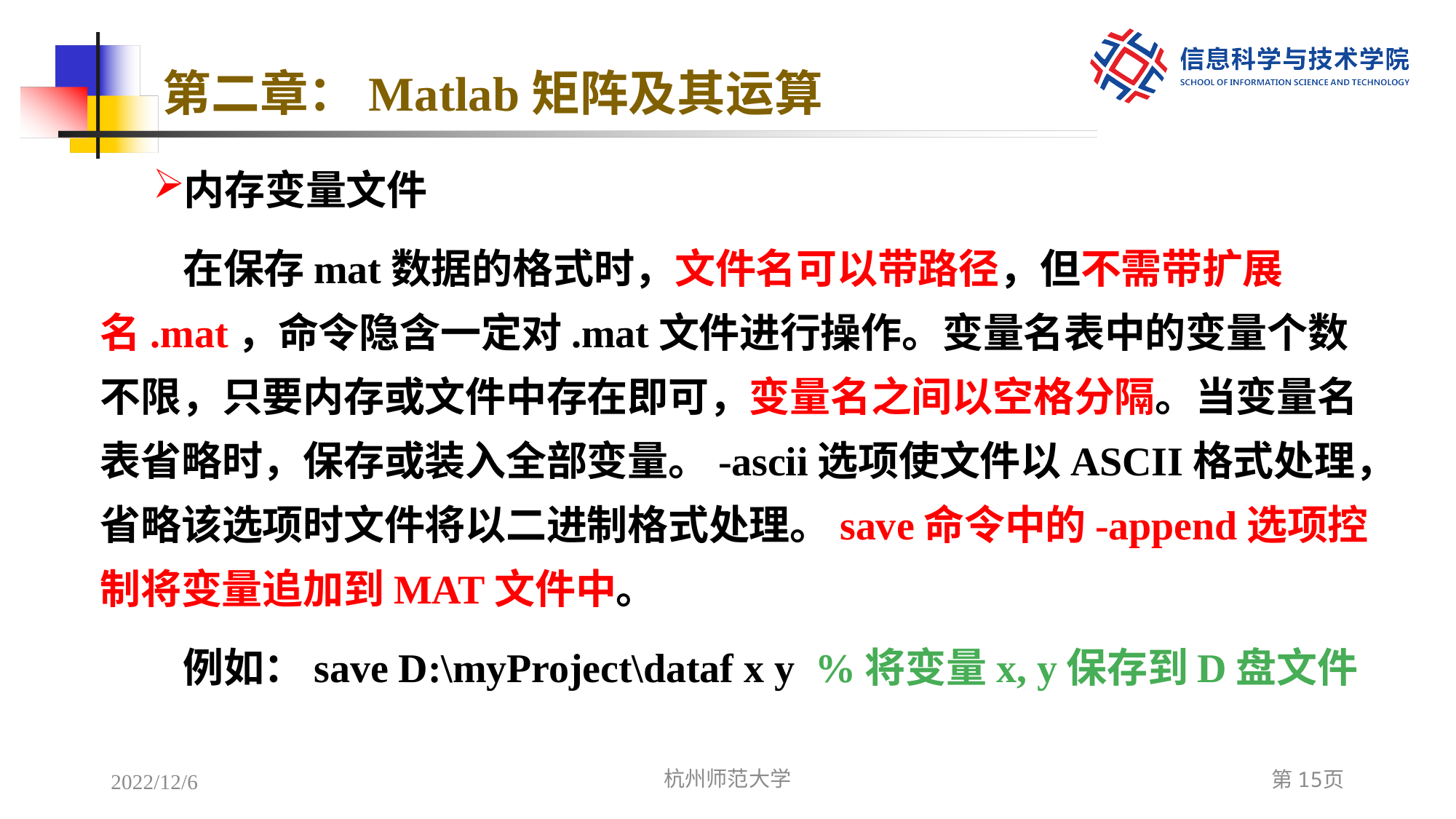

# 第二章：Matlab矩阵及其运算
内存变量文件
在保存mat数据的格式时，文件名可以带路径，但不需带扩展名.mat，命令隐含一定对.mat文件进行操作。变量名表中的变量个数不限，只要内存或文件中存在即可，变量名之间以空格分隔。当变量名表省略时，保存或装入全部变量。-ascii选项使文件以ASCII格式处理，省略该选项时文件将以二进制格式处理。save命令中的-append选项控制将变量追加到MAT文件中。
例如：save D:\myProject\dataf x y  %将变量x, y保存到D盘文件

2022/12/6
杭州师范大学
第15页